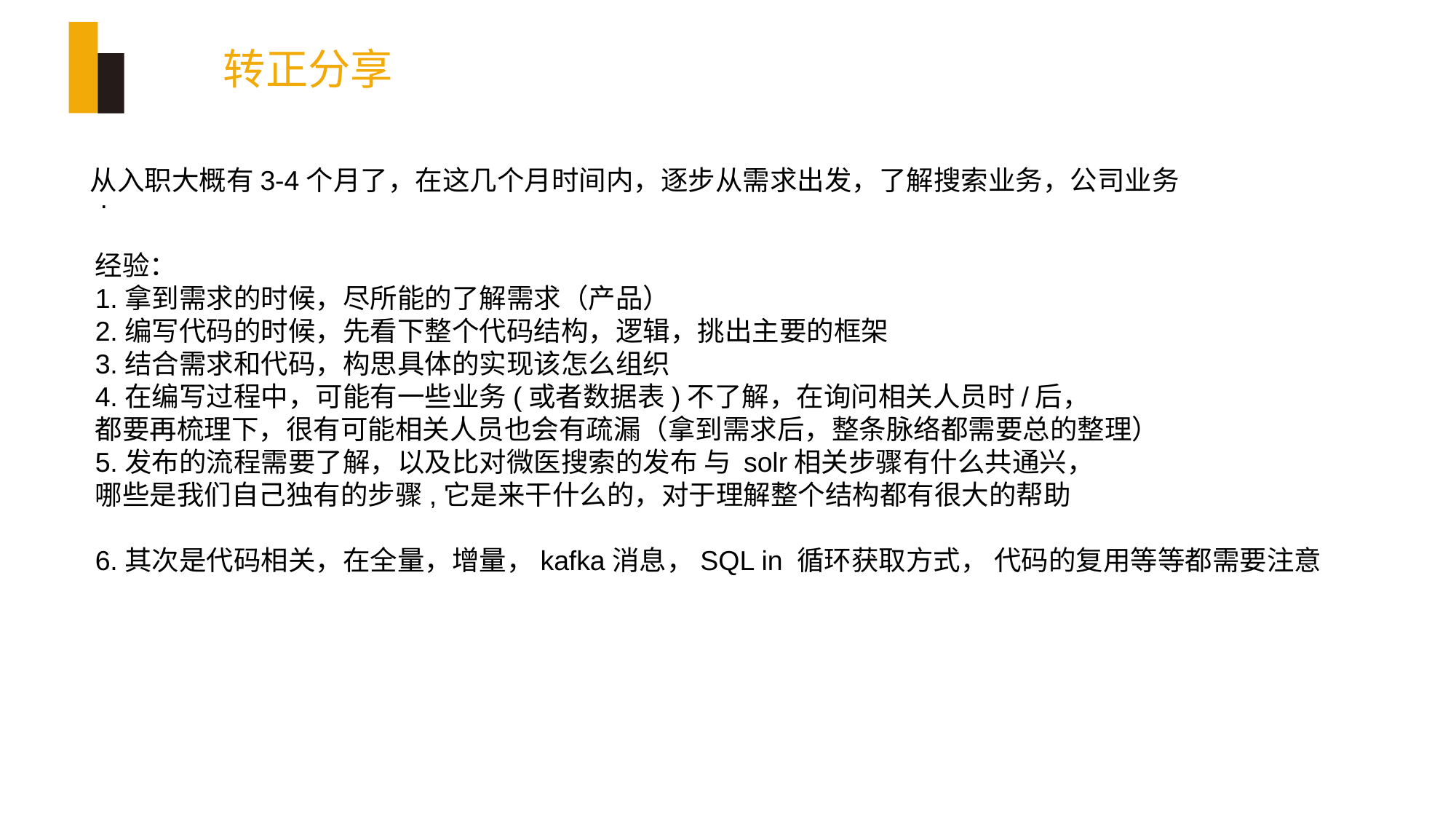

转正分享
从入职大概有3-4个月了，在这几个月时间内，逐步从需求出发，了解搜索业务，公司业务
.
经验：
1.拿到需求的时候，尽所能的了解需求（产品）
2.编写代码的时候，先看下整个代码结构，逻辑，挑出主要的框架
3.结合需求和代码，构思具体的实现该怎么组织
4.在编写过程中，可能有一些业务(或者数据表)不了解，在询问相关人员时/后，
都要再梳理下，很有可能相关人员也会有疏漏（拿到需求后，整条脉络都需要总的整理）
5.发布的流程需要了解，以及比对微医搜索的发布 与 solr相关步骤有什么共通兴，
哪些是我们自己独有的步骤,它是来干什么的，对于理解整个结构都有很大的帮助

6.其次是代码相关，在全量，增量，kafka消息，SQL in 循环获取方式， 代码的复用等等都需要注意